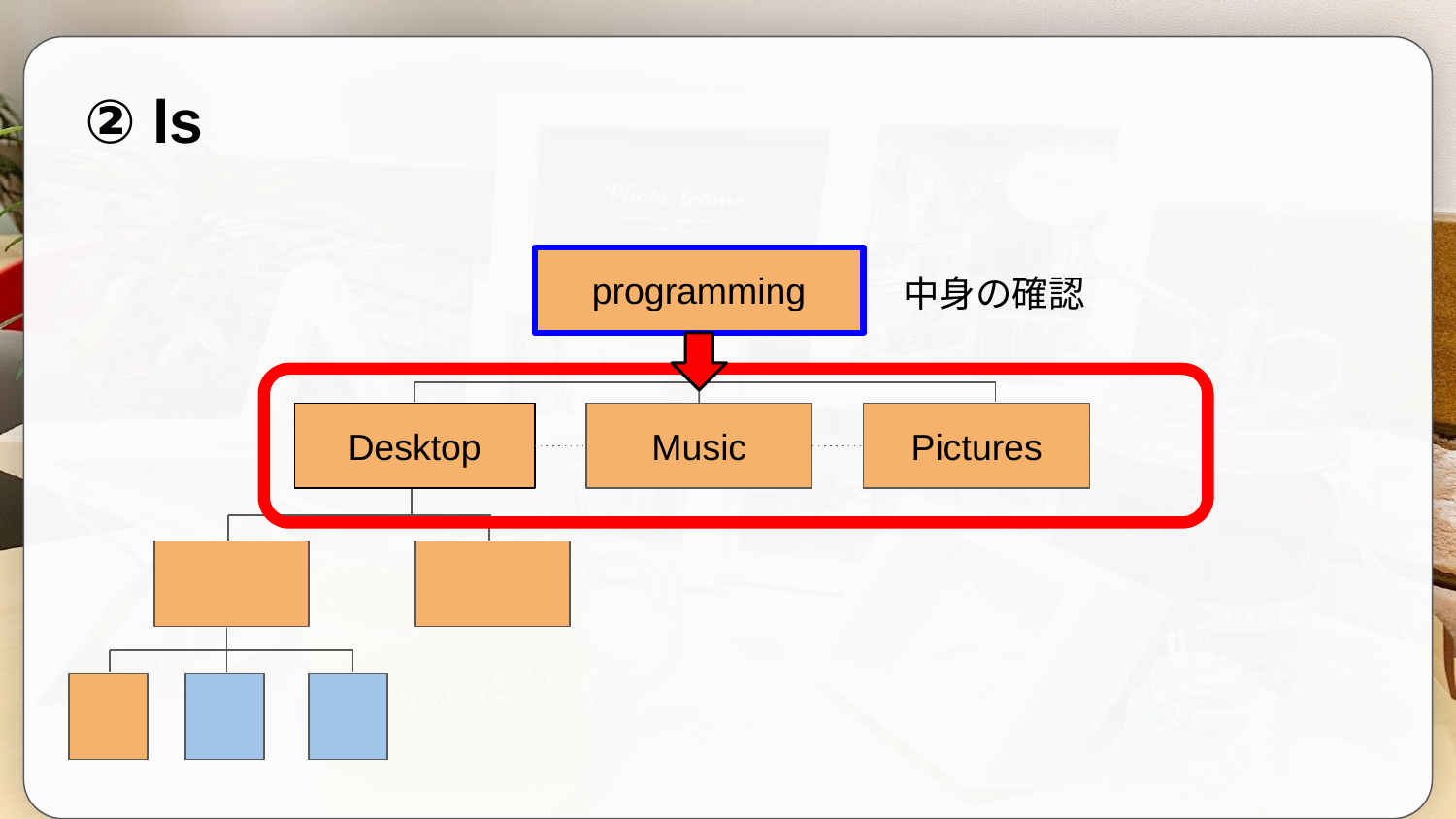

② ls
programming
中身の確認

Desktop
Music
Pictures